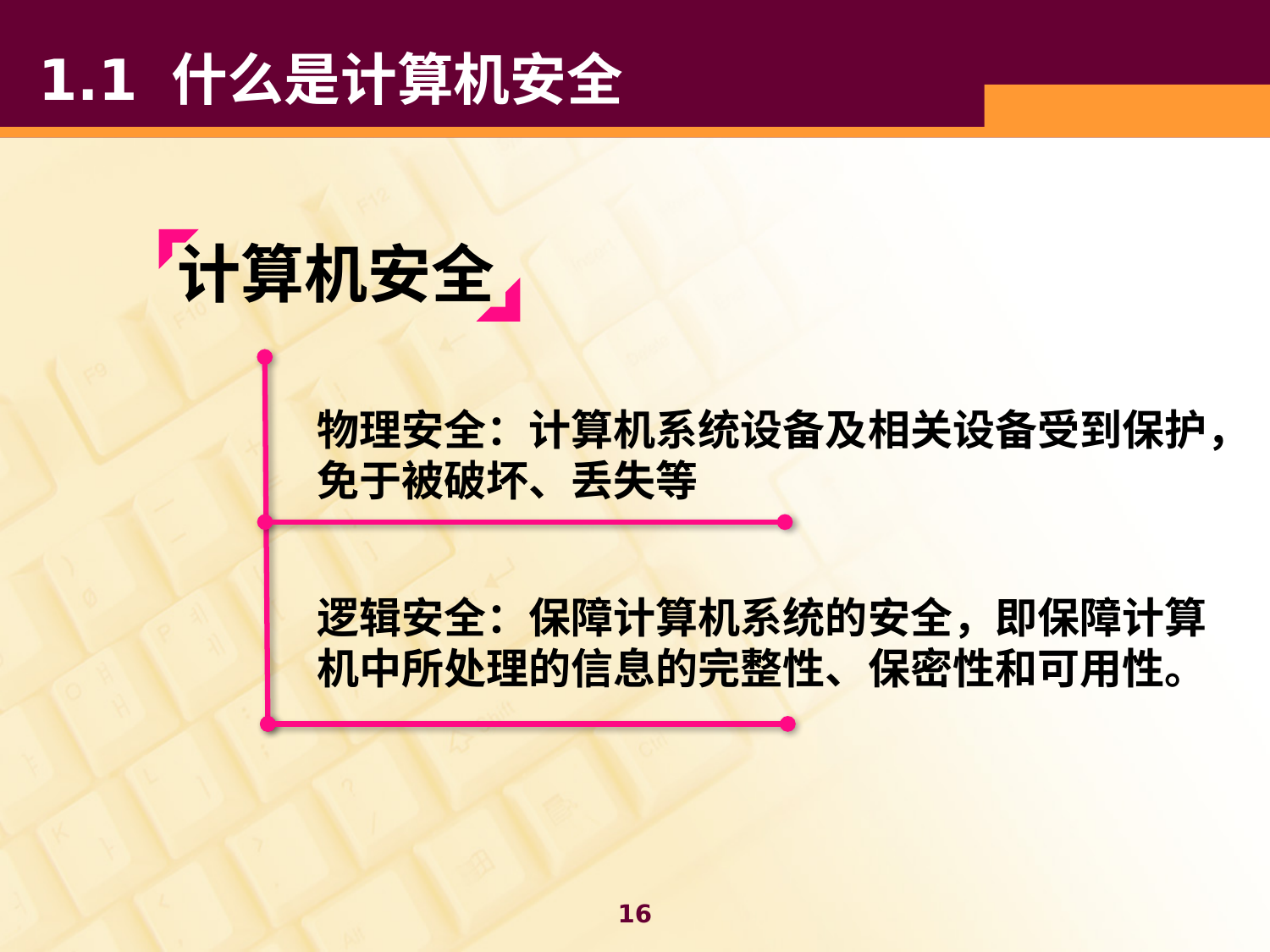

# 1.1 什么是计算机安全

计算机安全

物理安全：计算机系统设备及相关设备受到保护，免于被破坏、丢失等
逻辑安全：保障计算机系统的安全，即保障计算机中所处理的信息的完整性、保密性和可用性。